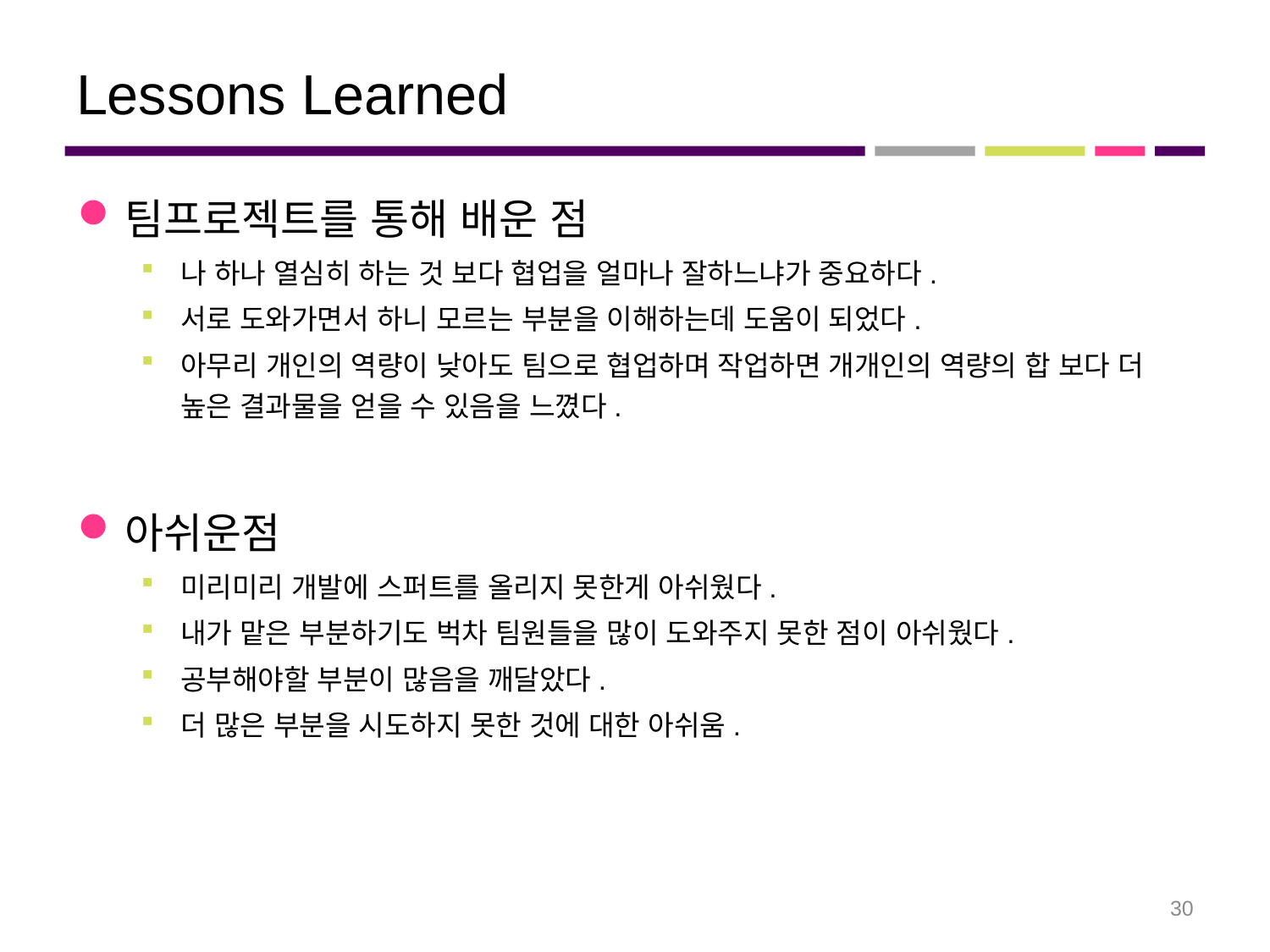

# Lessons Learned
팀프로젝트를 통해 배운 점
나 하나 열심히 하는 것 보다 협업을 얼마나 잘하느냐가 중요하다.
서로 도와가면서 하니 모르는 부분을 이해하는데 도움이 되었다.
아무리 개인의 역량이 낮아도 팀으로 협업하며 작업하면 개개인의 역량의 합 보다 더 높은 결과물을 얻을 수 있음을 느꼈다.

아쉬운점
미리미리 개발에 스퍼트를 올리지 못한게 아쉬웠다.
내가 맡은 부분하기도 벅차 팀원들을 많이 도와주지 못한 점이 아쉬웠다.
공부해야할 부분이 많음을 깨달았다.
더 많은 부분을 시도하지 못한 것에 대한 아쉬움.
30